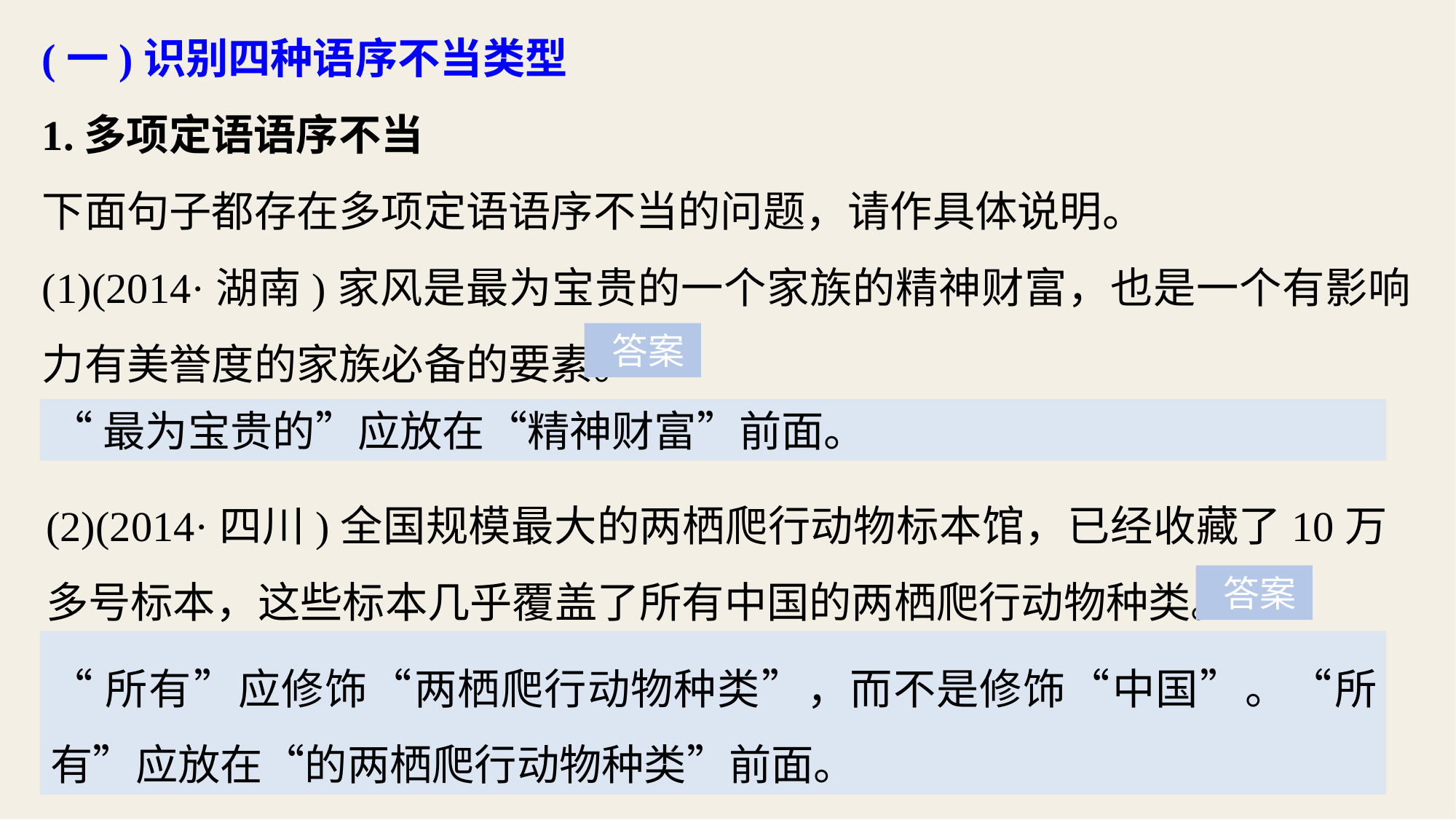

(一)识别四种语序不当类型
1.多项定语语序不当
下面句子都存在多项定语语序不当的问题，请作具体说明。
(1)(2014·湖南)家风是最为宝贵的一个家族的精神财富，也是一个有影响力有美誉度的家族必备的要素。
 答案
“最为宝贵的”应放在“精神财富”前面。
(2)(2014·四川)全国规模最大的两栖爬行动物标本馆，已经收藏了10万多号标本，这些标本几乎覆盖了所有中国的两栖爬行动物种类。
 答案
“所有”应修饰“两栖爬行动物种类”，而不是修饰“中国”。“所有”应放在“的两栖爬行动物种类”前面。